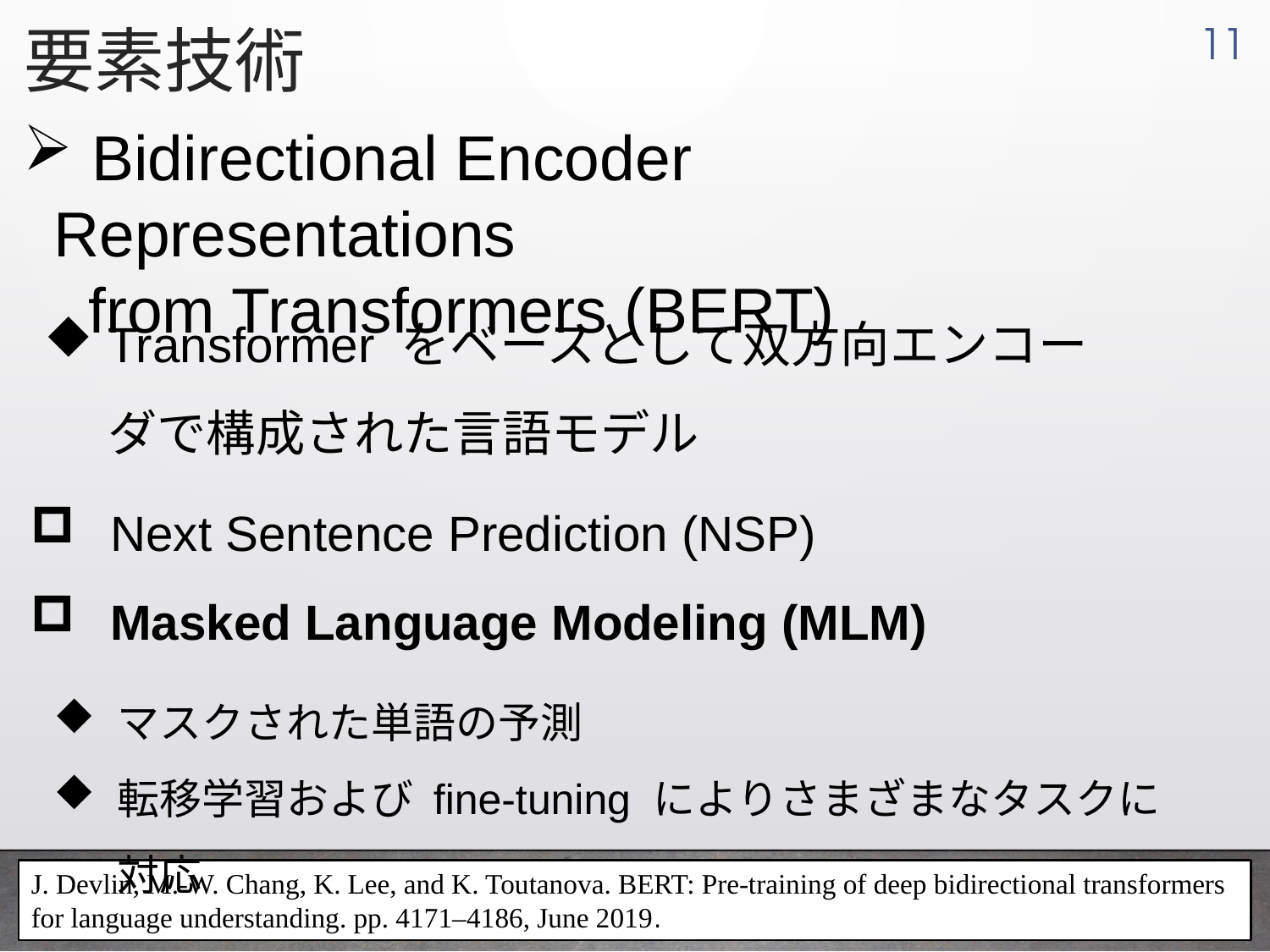

要素技術
11
 Bidirectional Encoder Representations
  from Transformers (BERT)
Transformer をベースとして双方向エンコーダで構成された言語モデル
Next Sentence Prediction (NSP)
Masked Language Modeling (MLM)
マスクされた単語の予測
転移学習および fine-tuning によりさまざまなタスクに対応
J. Devlin, M.-W. Chang, K. Lee, and K. Toutanova. BERT: Pre-training of deep bidirectional transformers for language understanding. pp. 4171–4186, June 2019.